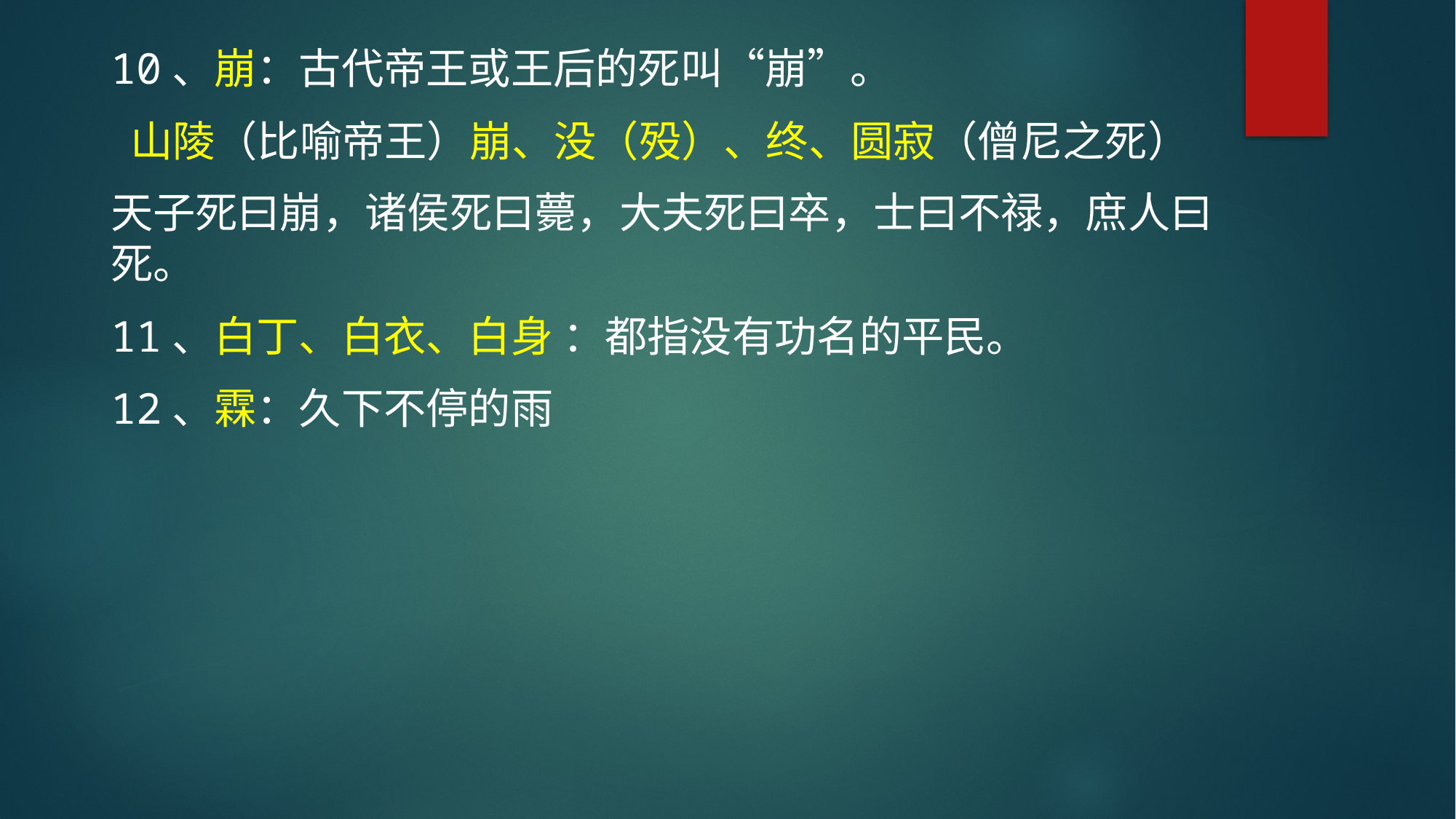

10、崩：古代帝王或王后的死叫“崩”。
 山陵（比喻帝王）崩、没（殁）、终、圆寂（僧尼之死）
天子死曰崩，诸侯死曰薨，大夫死曰卒，士曰不禄，庶人曰死。
11、白丁、白衣、白身 ：都指没有功名的平民。
12、霖：久下不停的雨